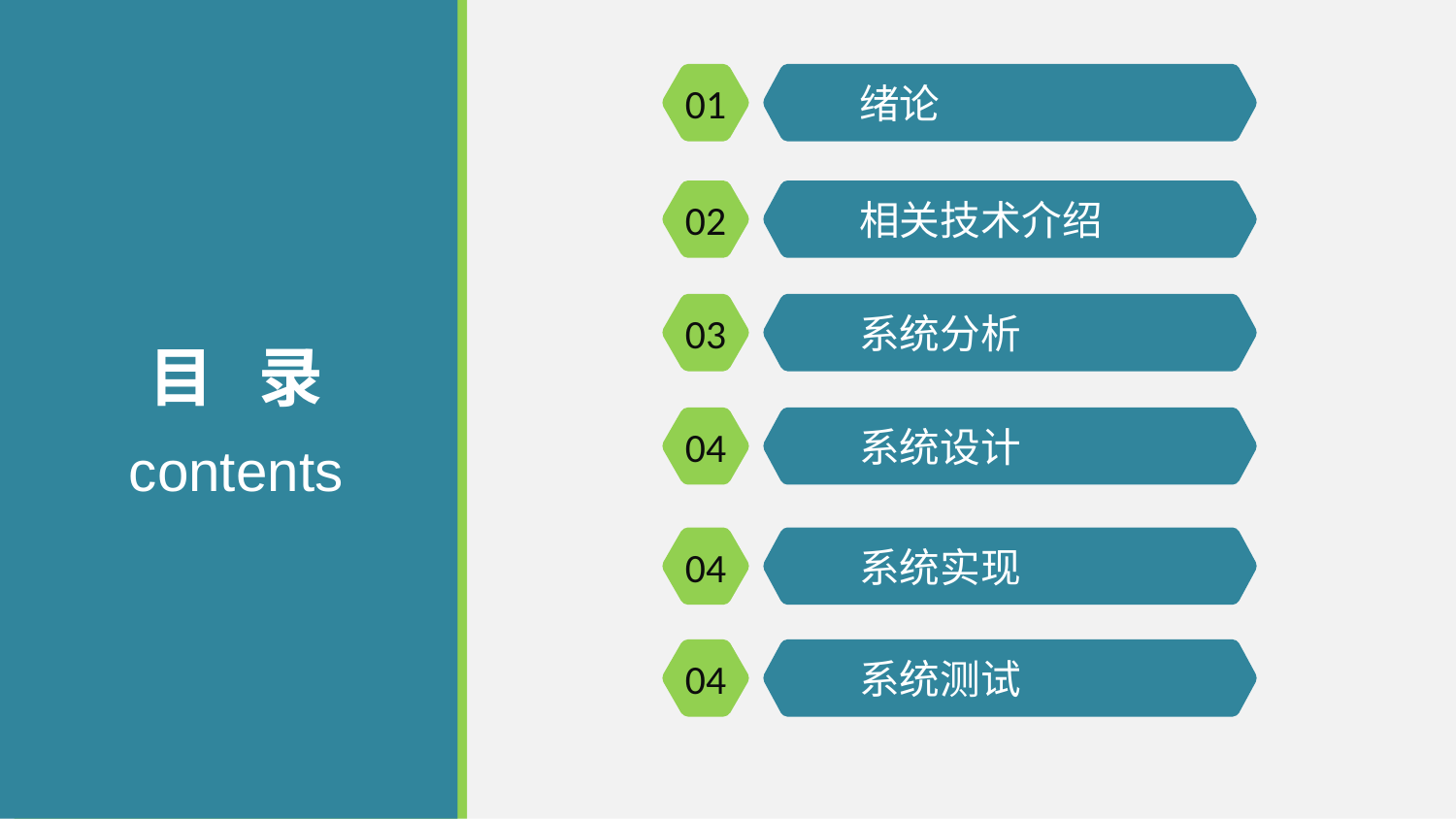

01
        绪论
02
        相关技术介绍
03
        系统分析
目   录
contents
04
        系统设计
04
        系统实现
04
        系统测试